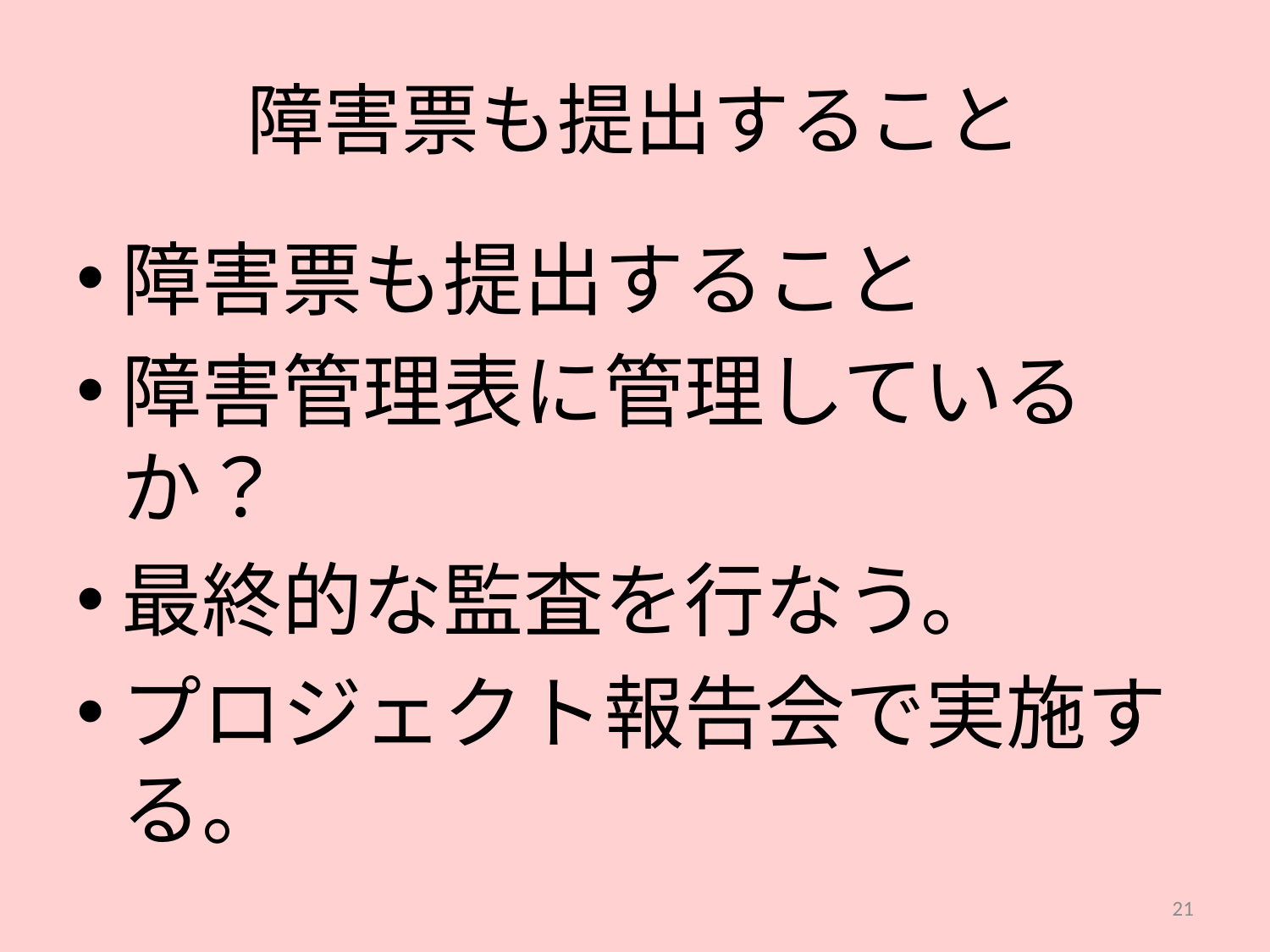

# 障害票も提出すること
障害票も提出すること
障害管理表に管理しているか？
最終的な監査を行なう。
プロジェクト報告会で実施する。
21